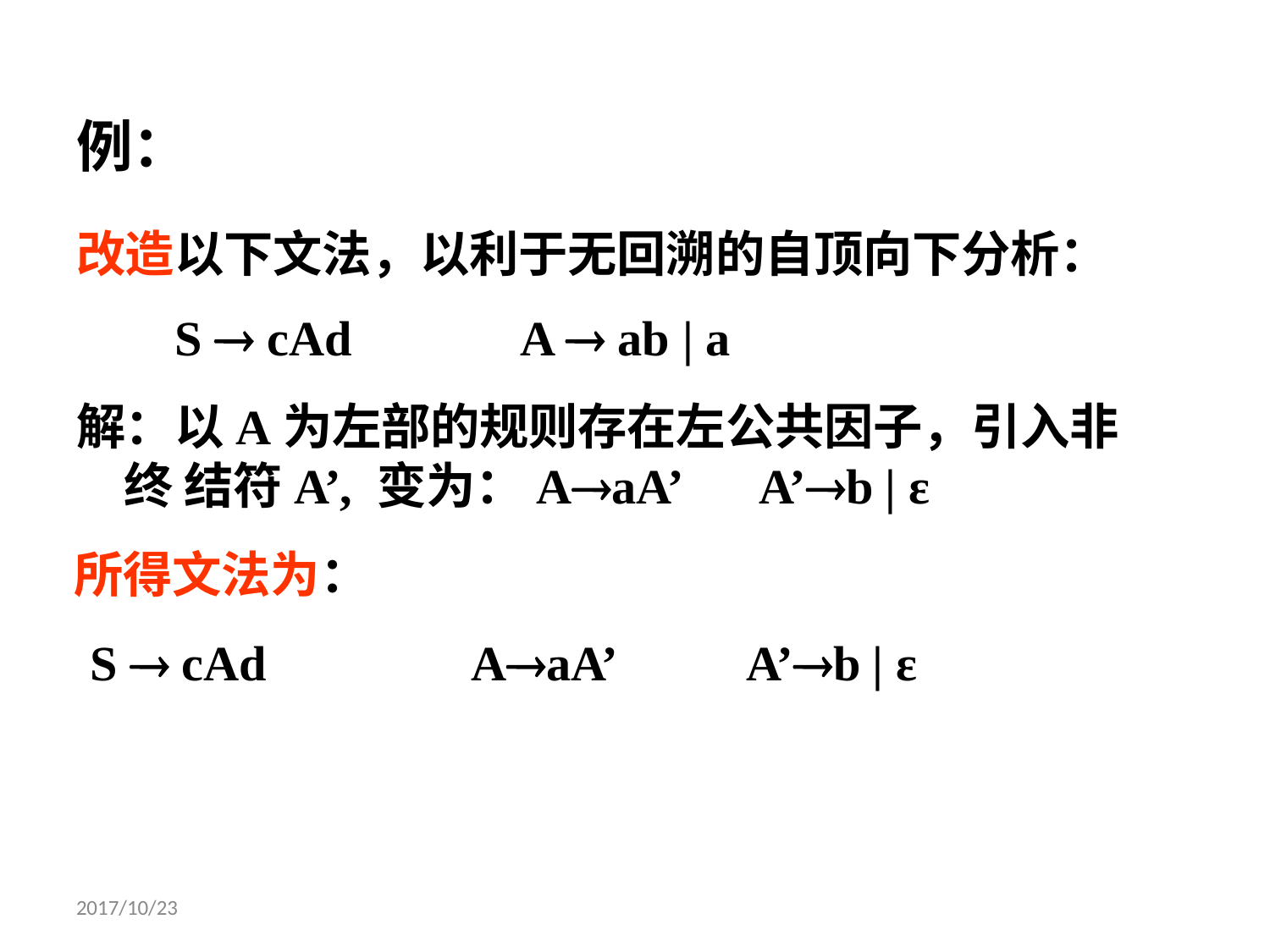

例：
# 改造以下文法，以利于无回溯的自顶向下分析：
S → cAd	A → ab | a
解：以A为左部的规则存在左公共因子，引入非终 结符A’, 变为：A→aA’	A’→b | ε
所得文法为：
S → cAd	A→aA’	A’→b | ε
2017/10/23
23